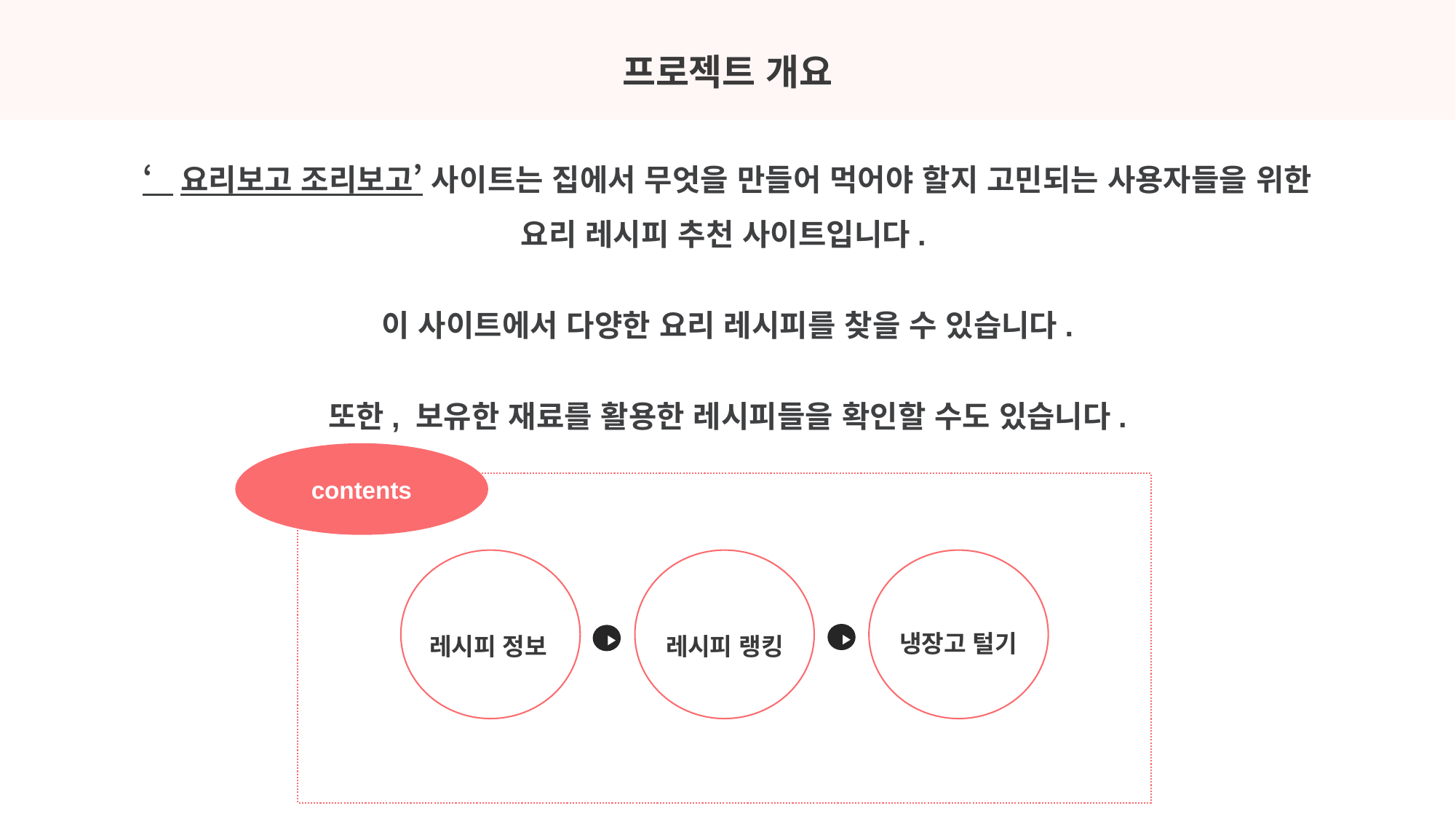

프로젝트 개요
‘요리보고 조리보고’ 사이트는 집에서 무엇을 만들어 먹어야 할지 고민되는 사용자들을 위한
요리 레시피 추천 사이트입니다.
이 사이트에서 다양한 요리 레시피를 찾을 수 있습니다.
또한, 보유한 재료를 활용한 레시피들을 확인할 수도 있습니다.
contents

냉장고 털기
레시피 정보
레시피 랭킹
▶
▶

▶